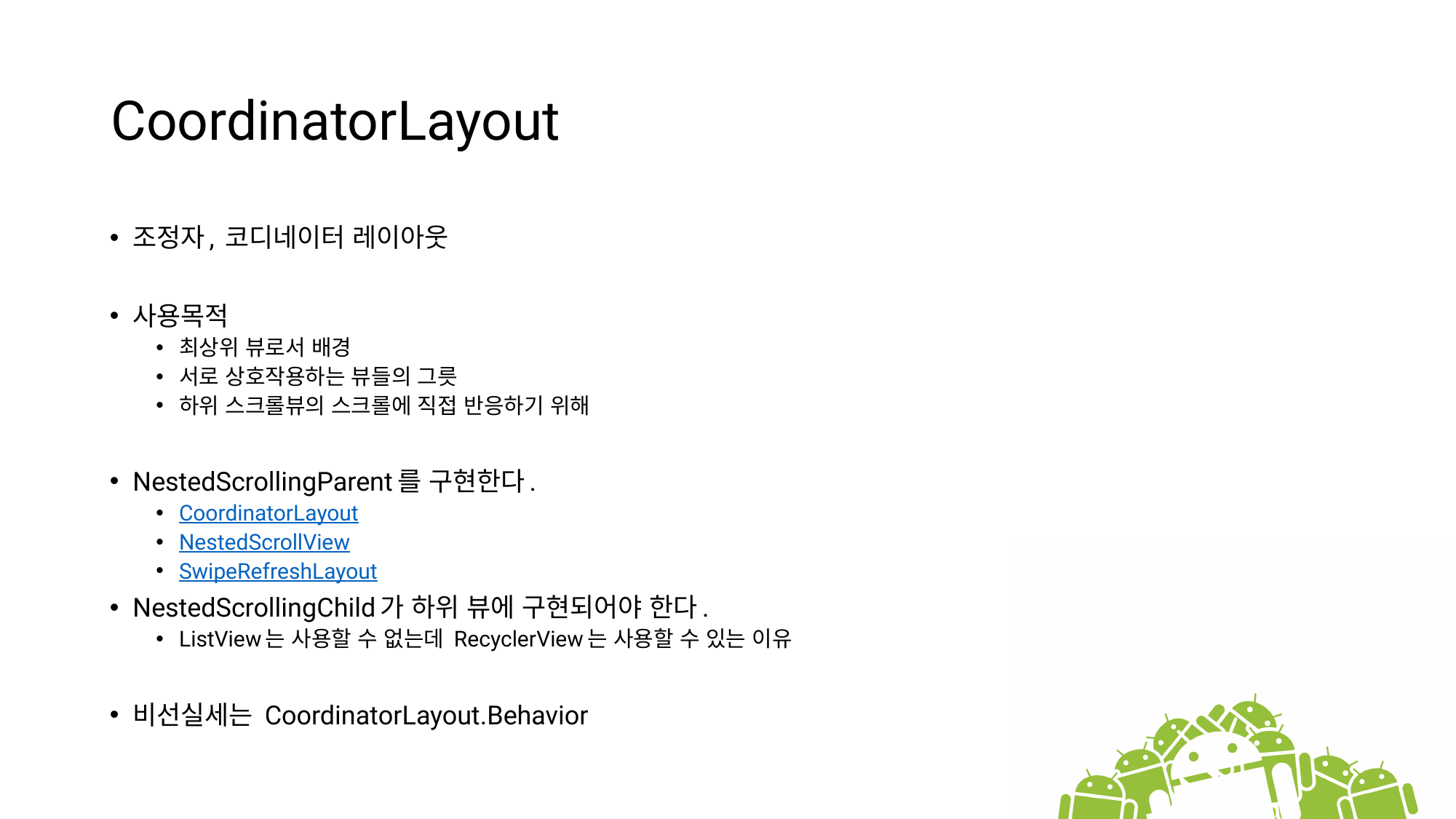

# CoordinatorLayout
조정자, 코디네이터 레이아웃

사용목적
최상위 뷰로서 배경
서로 상호작용하는 뷰들의 그릇
하위 스크롤뷰의 스크롤에 직접 반응하기 위해

NestedScrollingParent를 구현한다.
CoordinatorLayout
NestedScrollView
SwipeRefreshLayout
NestedScrollingChild가 하위 뷰에 구현되어야 한다.
ListView는 사용할 수 없는데 RecyclerView는 사용할 수 있는 이유

비선실세는 CoordinatorLayout.Behavior